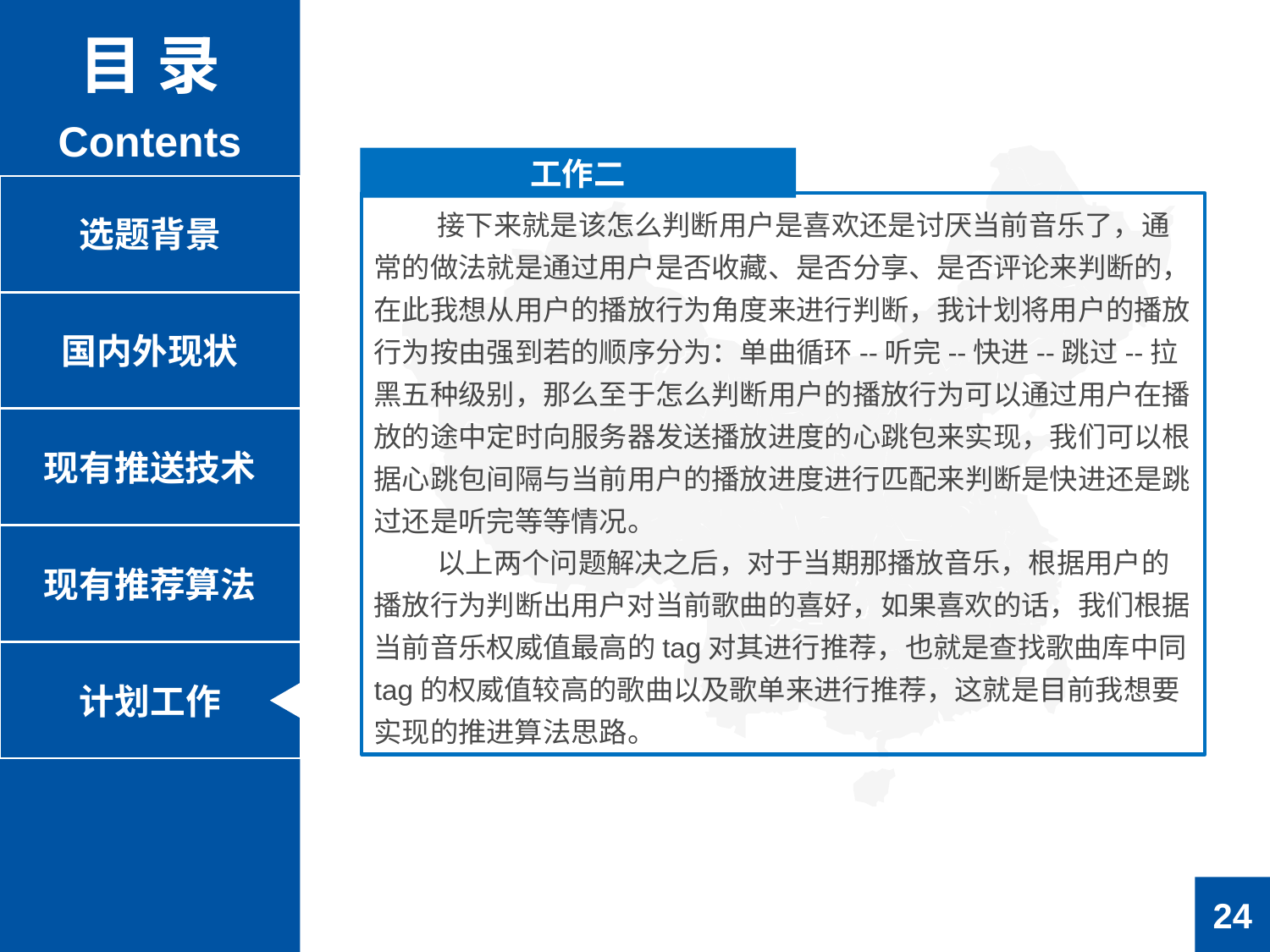

目 录
Contents
工作二
选题背景
接下来就是该怎么判断用户是喜欢还是讨厌当前音乐了，通常的做法就是通过用户是否收藏、是否分享、是否评论来判断的，在此我想从用户的播放行为角度来进行判断，我计划将用户的播放行为按由强到若的顺序分为：单曲循环--听完--快进--跳过--拉黑五种级别，那么至于怎么判断用户的播放行为可以通过用户在播放的途中定时向服务器发送播放进度的心跳包来实现，我们可以根据心跳包间隔与当前用户的播放进度进行匹配来判断是快进还是跳过还是听完等等情况。
以上两个问题解决之后，对于当期那播放音乐，根据用户的播放行为判断出用户对当前歌曲的喜好，如果喜欢的话，我们根据当前音乐权威值最高的tag对其进行推荐，也就是查找歌曲库中同tag的权威值较高的歌曲以及歌单来进行推荐，这就是目前我想要实现的推进算法思路。
国内外现状
现有推送技术
现有推荐算法
计划工作

24